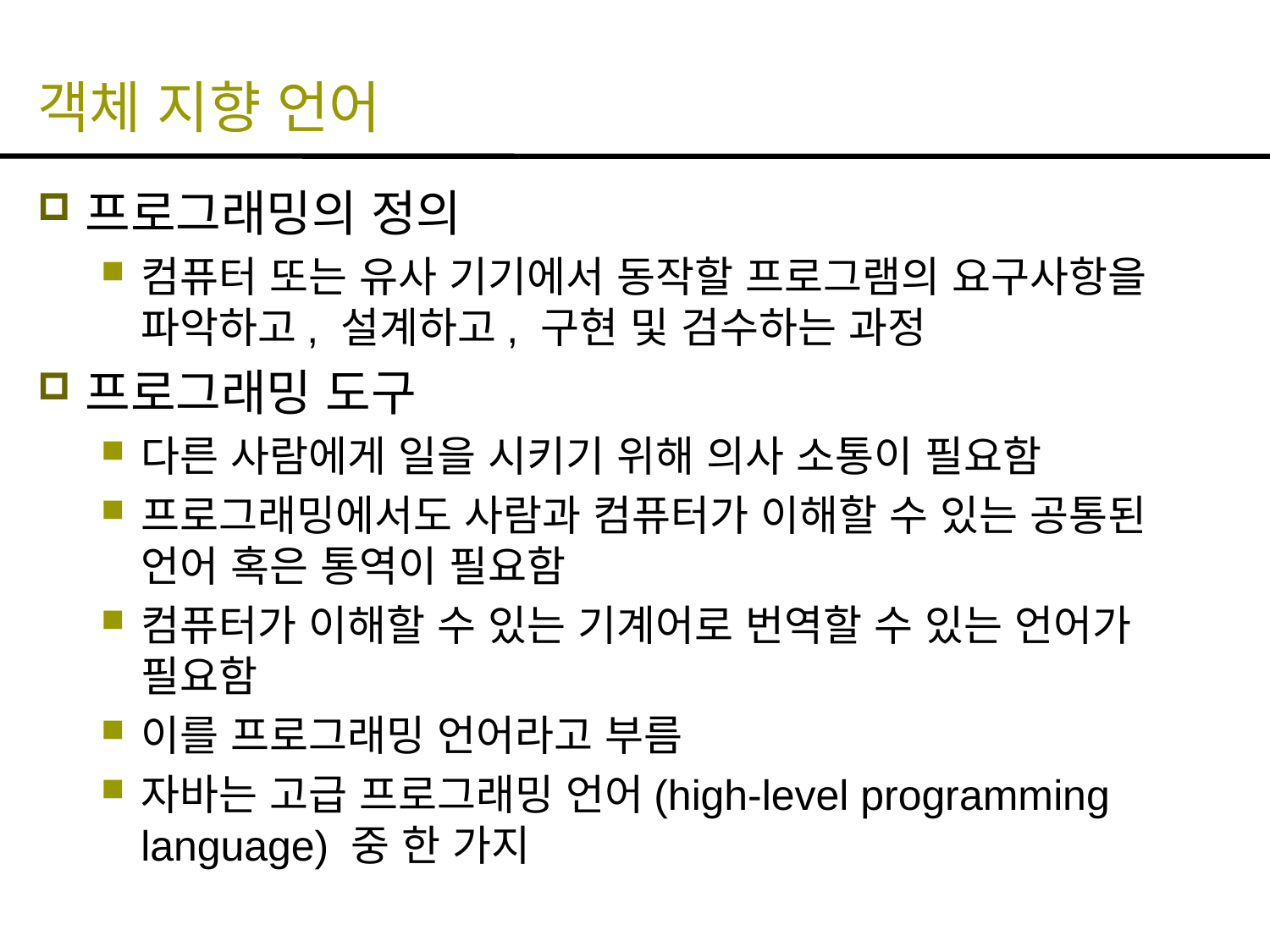

# 객체 지향 언어
프로그래밍의 정의
컴퓨터 또는 유사 기기에서 동작할 프로그램의 요구사항을 파악하고, 설계하고, 구현 및 검수하는 과정
프로그래밍 도구
다른 사람에게 일을 시키기 위해 의사 소통이 필요함
프로그래밍에서도 사람과 컴퓨터가 이해할 수 있는 공통된 언어 혹은 통역이 필요함
컴퓨터가 이해할 수 있는 기계어로 번역할 수 있는 언어가 필요함
이를 프로그래밍 언어라고 부름
자바는 고급 프로그래밍 언어(high-level programming language) 중 한 가지